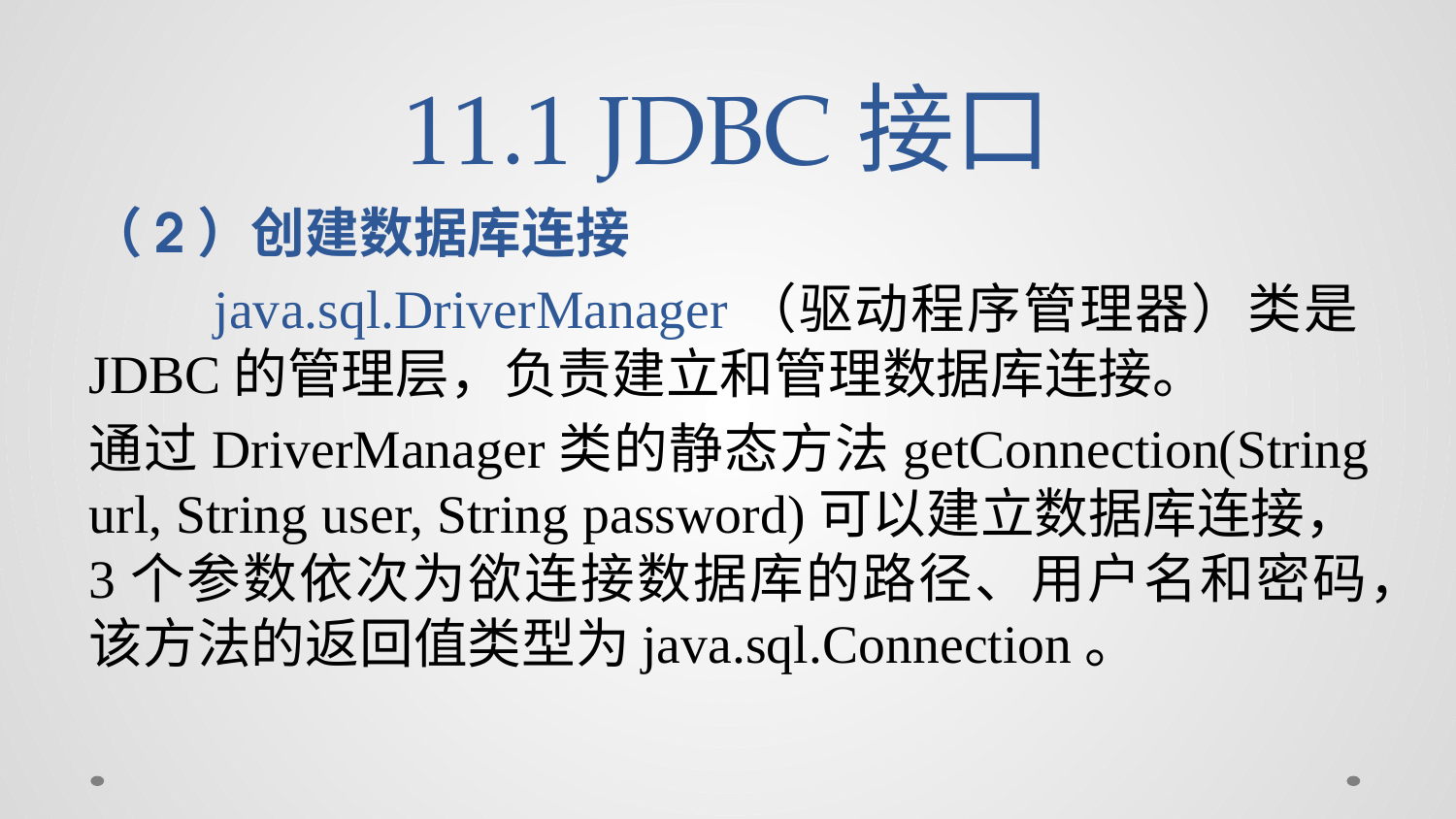

# 11.1 JDBC接口
（2）创建数据库连接
        java.sql.DriverManager（驱动程序管理器）类是JDBC的管理层，负责建立和管理数据库连接。
通过DriverManager类的静态方法getConnection(String url, String user, String password)可以建立数据库连接，3个参数依次为欲连接数据库的路径、用户名和密码，该方法的返回值类型为java.sql.Connection。